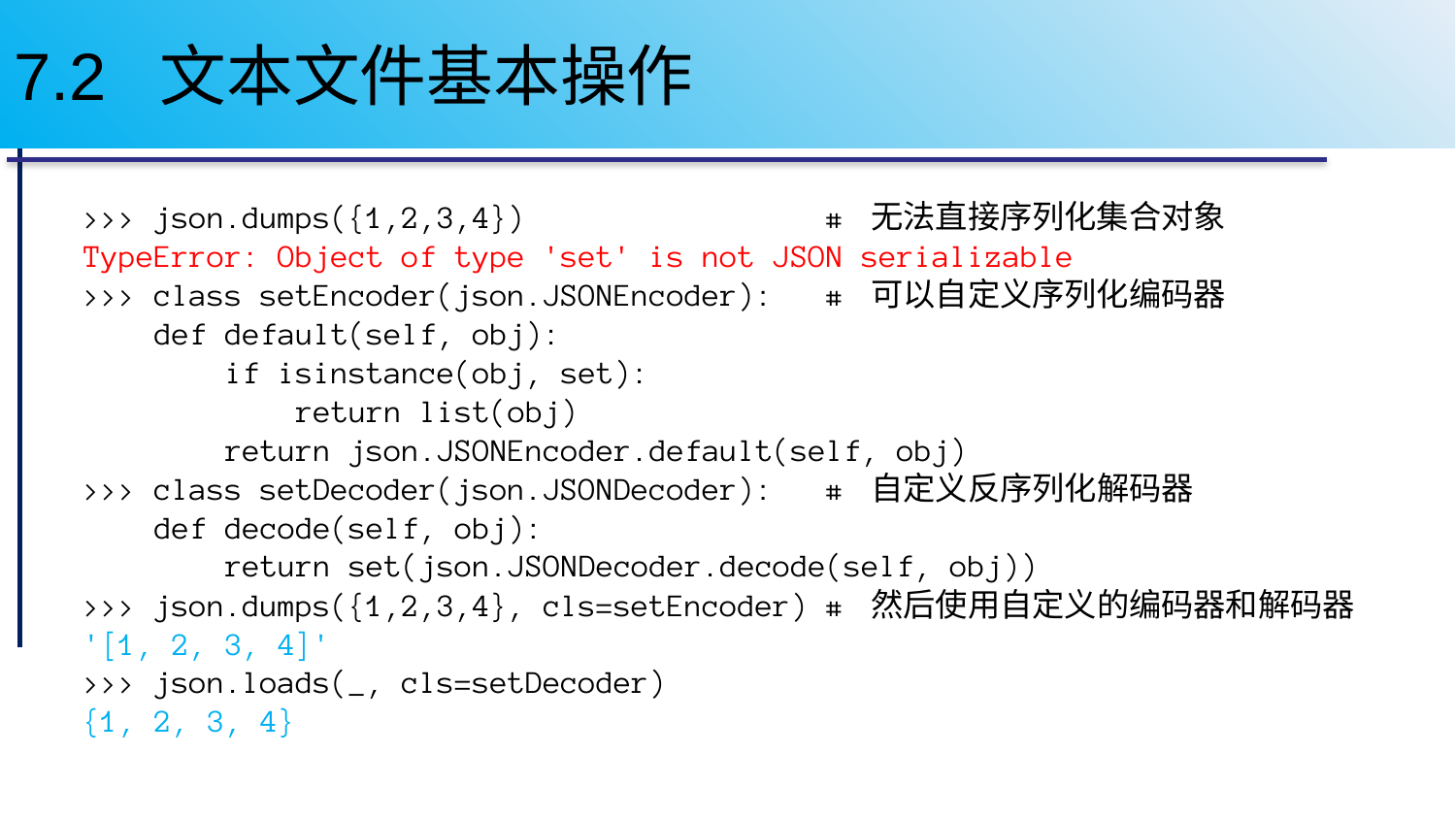

# 7.2  文本文件基本操作
>>> json.dumps({1,2,3,4})                 # 无法直接序列化集合对象
TypeError: Object of type 'set' is not JSON serializable
>>> class setEncoder(json.JSONEncoder):   # 可以自定义序列化编码器
    def default(self, obj):
        if isinstance(obj, set):
            return list(obj)
        return json.JSONEncoder.default(self, obj)
>>> class setDecoder(json.JSONDecoder):   # 自定义反序列化解码器
    def decode(self, obj):
        return set(json.JSONDecoder.decode(self, obj))
>>> json.dumps({1,2,3,4}, cls=setEncoder) # 然后使用自定义的编码器和解码器
'[1, 2, 3, 4]'
>>> json.loads(_, cls=setDecoder)
{1, 2, 3, 4}